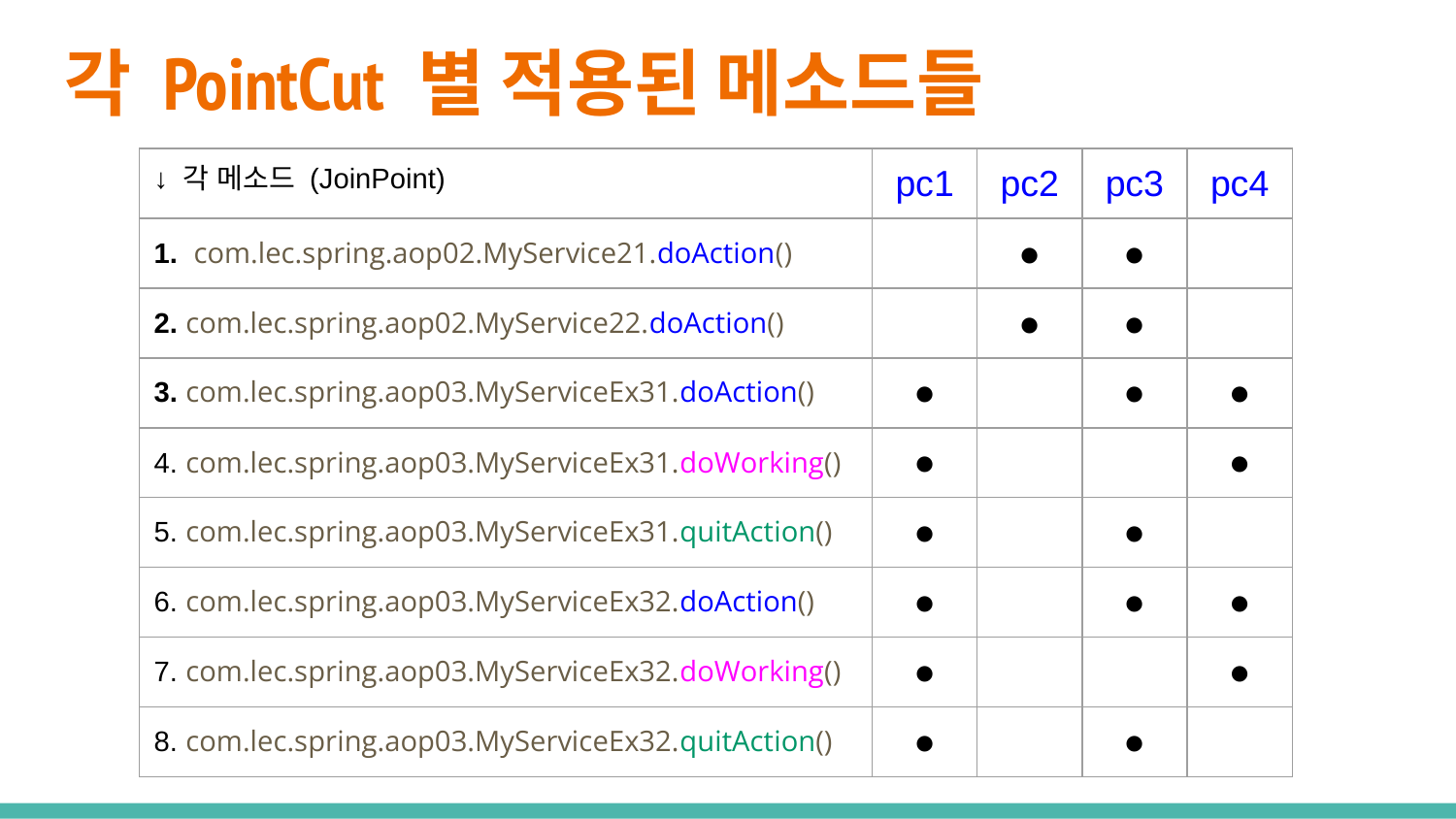

# 각 PointCut 별 적용된 메소드들
| ↓ 각 메소드 (JoinPoint) | pc1 | pc2 | pc3 | pc4 |
| --- | --- | --- | --- | --- |
| 1. com.lec.spring.aop02.MyService21.doAction() |  | ● | ● |  |
| 2. com.lec.spring.aop02.MyService22.doAction() |  | ● | ● |  |
| 3. com.lec.spring.aop03.MyServiceEx31.doAction() | ● |  | ● | ● |
| 4. com.lec.spring.aop03.MyServiceEx31.doWorking() | ● |  |  | ● |
| 5. com.lec.spring.aop03.MyServiceEx31.quitAction() | ● |  | ● |  |
| 6. com.lec.spring.aop03.MyServiceEx32.doAction() | ● |  | ● | ● |
| 7. com.lec.spring.aop03.MyServiceEx32.doWorking() | ● |  |  | ● |
| 8. com.lec.spring.aop03.MyServiceEx32.quitAction() | ● |  | ● |  |